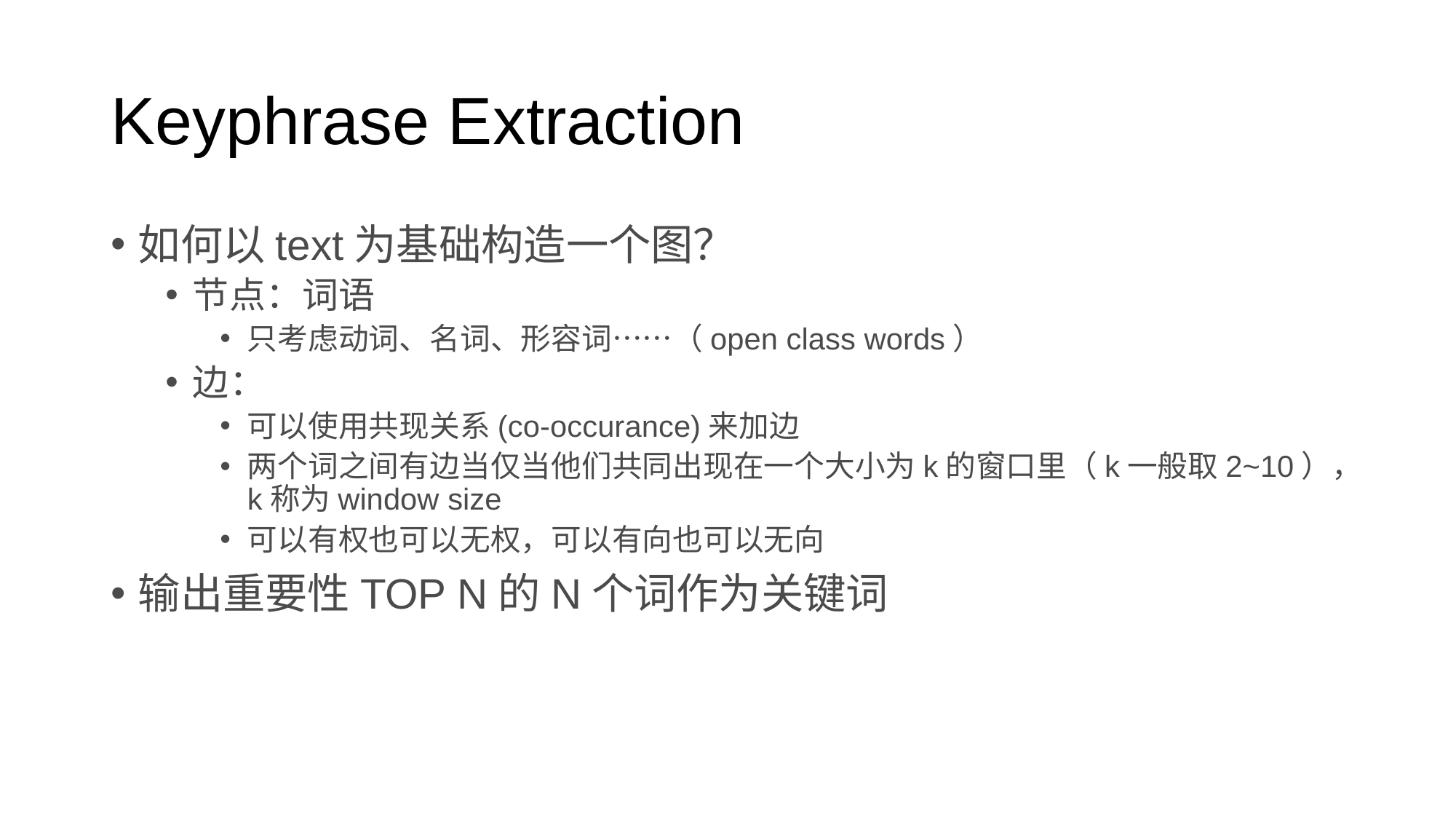

# Keyphrase Extraction
如何以text为基础构造一个图？
节点：词语
只考虑动词、名词、形容词……（open class words）
边：
可以使用共现关系(co-occurance)来加边
两个词之间有边当仅当他们共同出现在一个大小为k的窗口里（k一般取2~10），k称为window size
可以有权也可以无权，可以有向也可以无向
输出重要性TOP N的N个词作为关键词